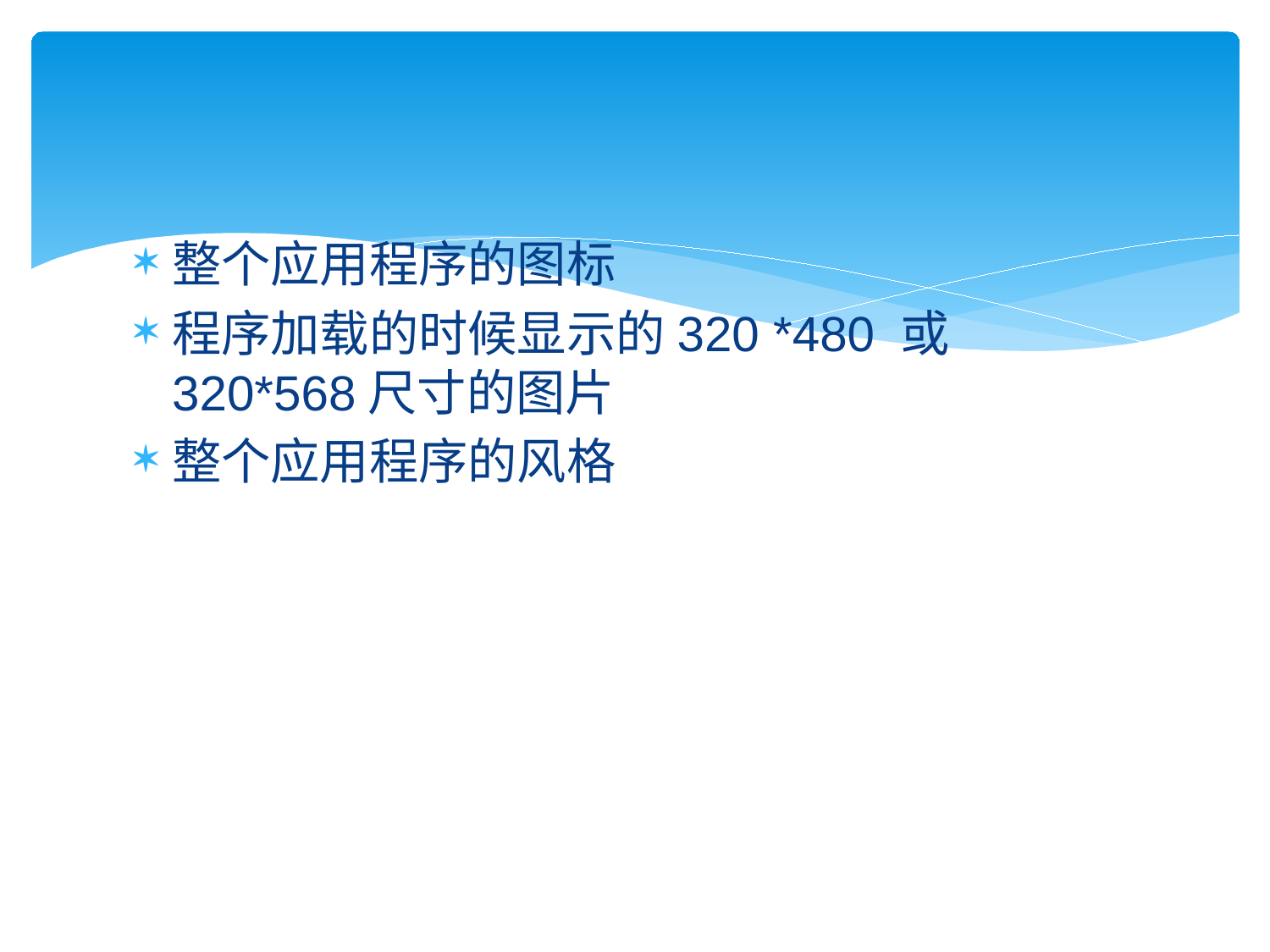

整个应用程序的图标
程序加载的时候显示的320 *480 或320*568尺寸的图片
整个应用程序的风格